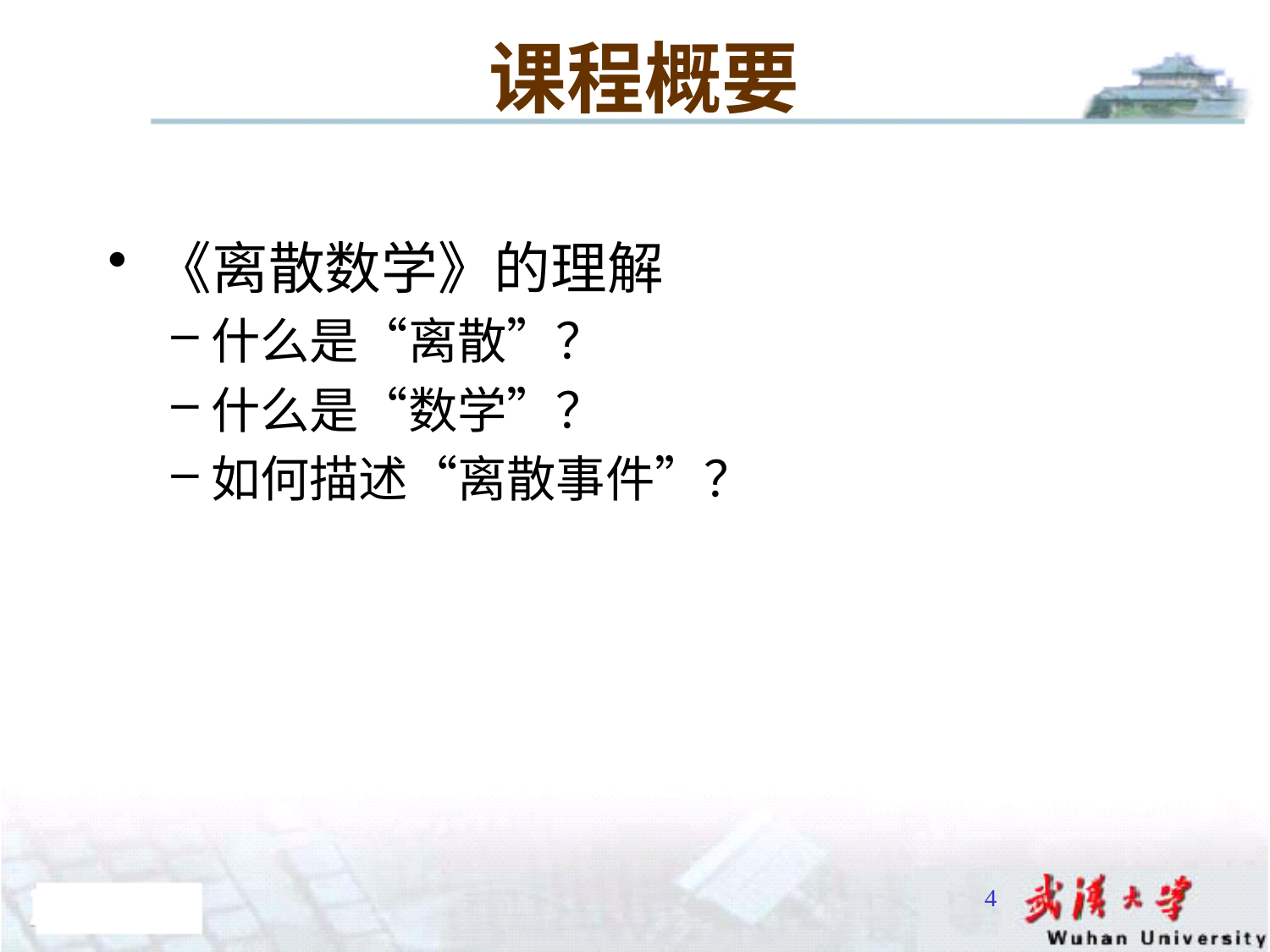

# 课程概要
《离散数学》的理解
什么是“离散”？
什么是“数学”？
如何描述“离散事件”？
4